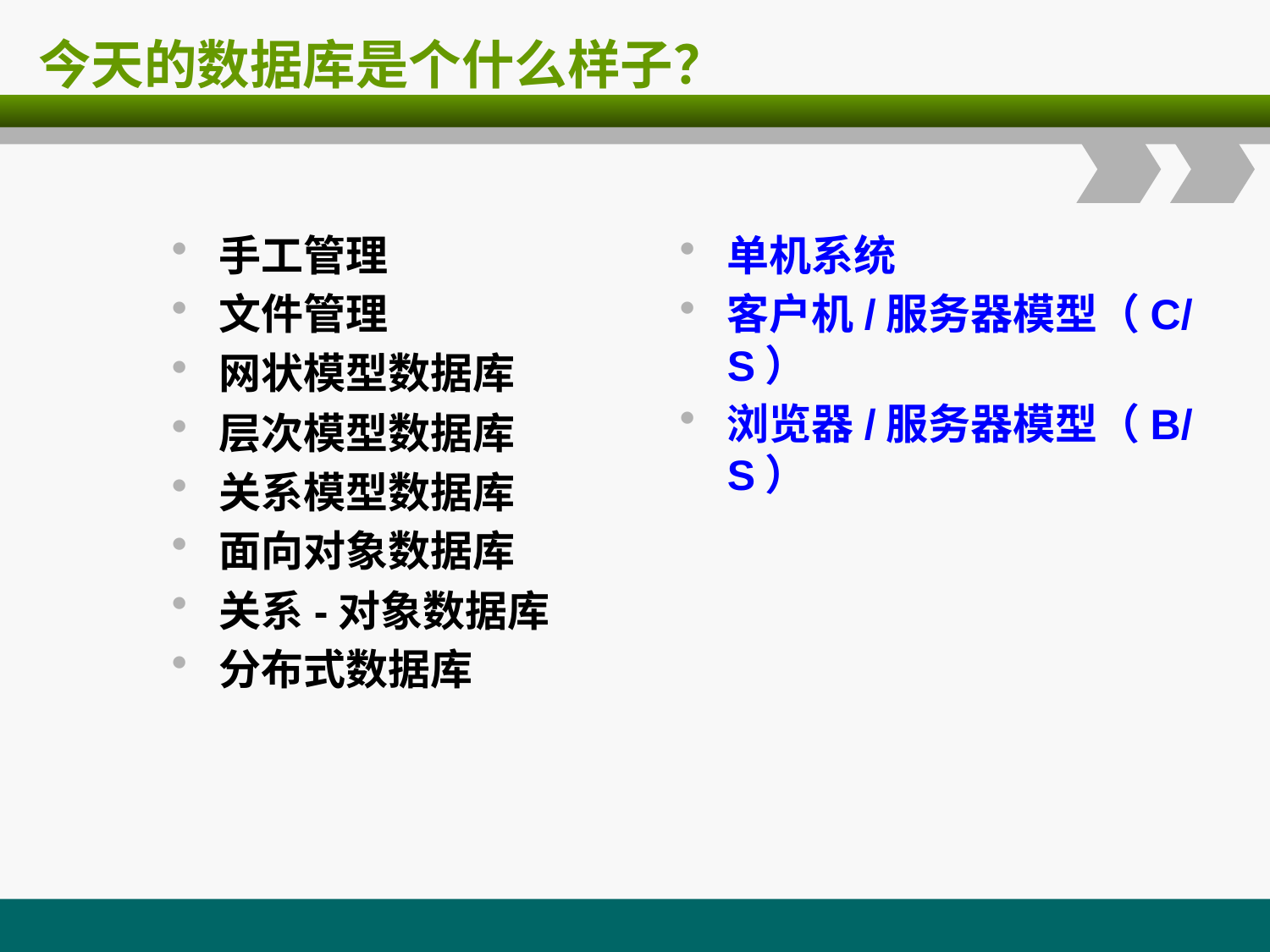

# 今天的数据库是个什么样子？
手工管理
文件管理
网状模型数据库
层次模型数据库
关系模型数据库
面向对象数据库
关系-对象数据库
分布式数据库

单机系统
客户机/服务器模型（C/S）
浏览器/服务器模型（B/S）